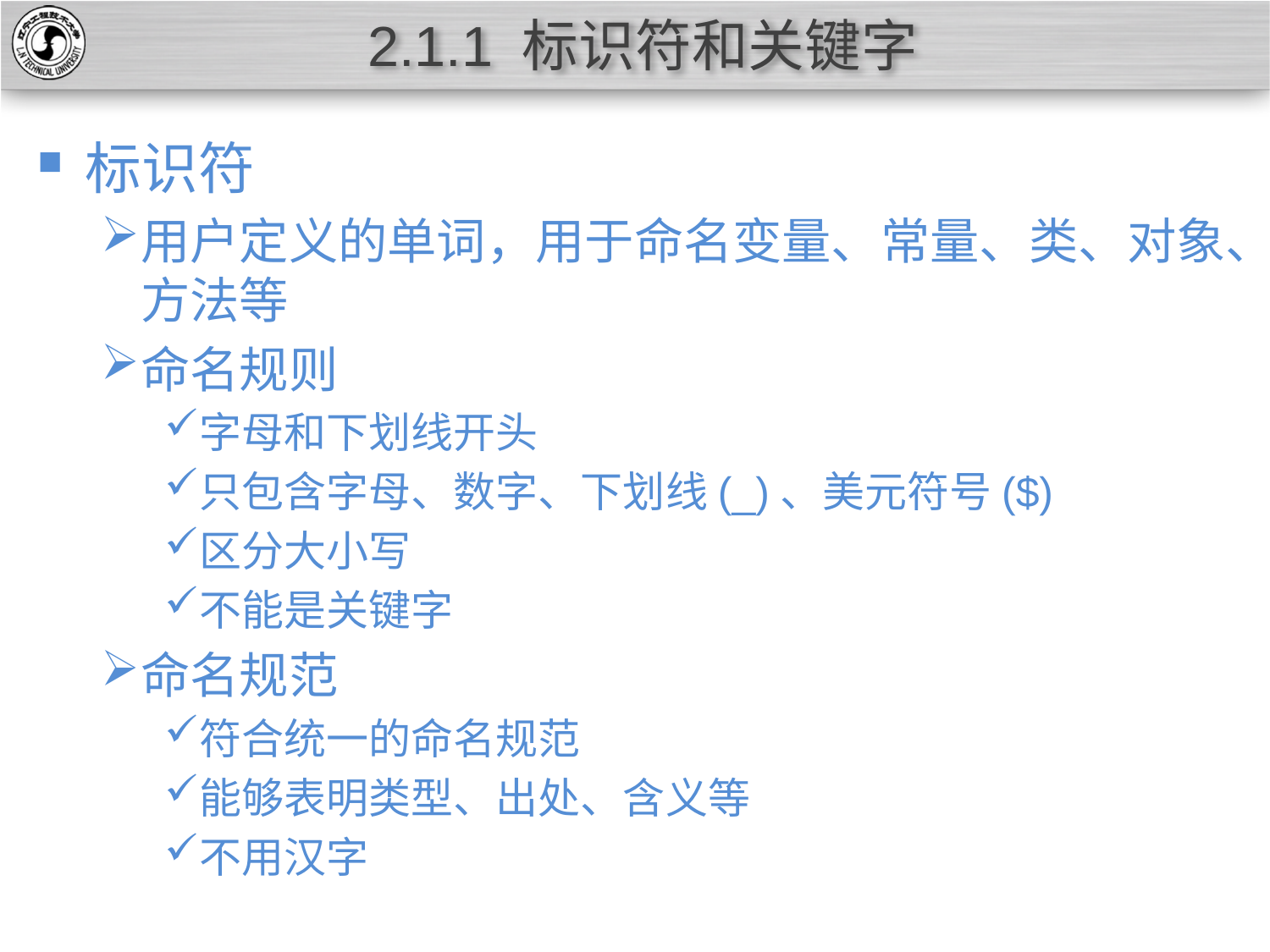

# 2.1.1 标识符和关键字
标识符
用户定义的单词，用于命名变量、常量、类、对象、方法等
命名规则
字母和下划线开头
只包含字母、数字、下划线(_)、美元符号($)
区分大小写
不能是关键字
命名规范
符合统一的命名规范
能够表明类型、出处、含义等
不用汉字